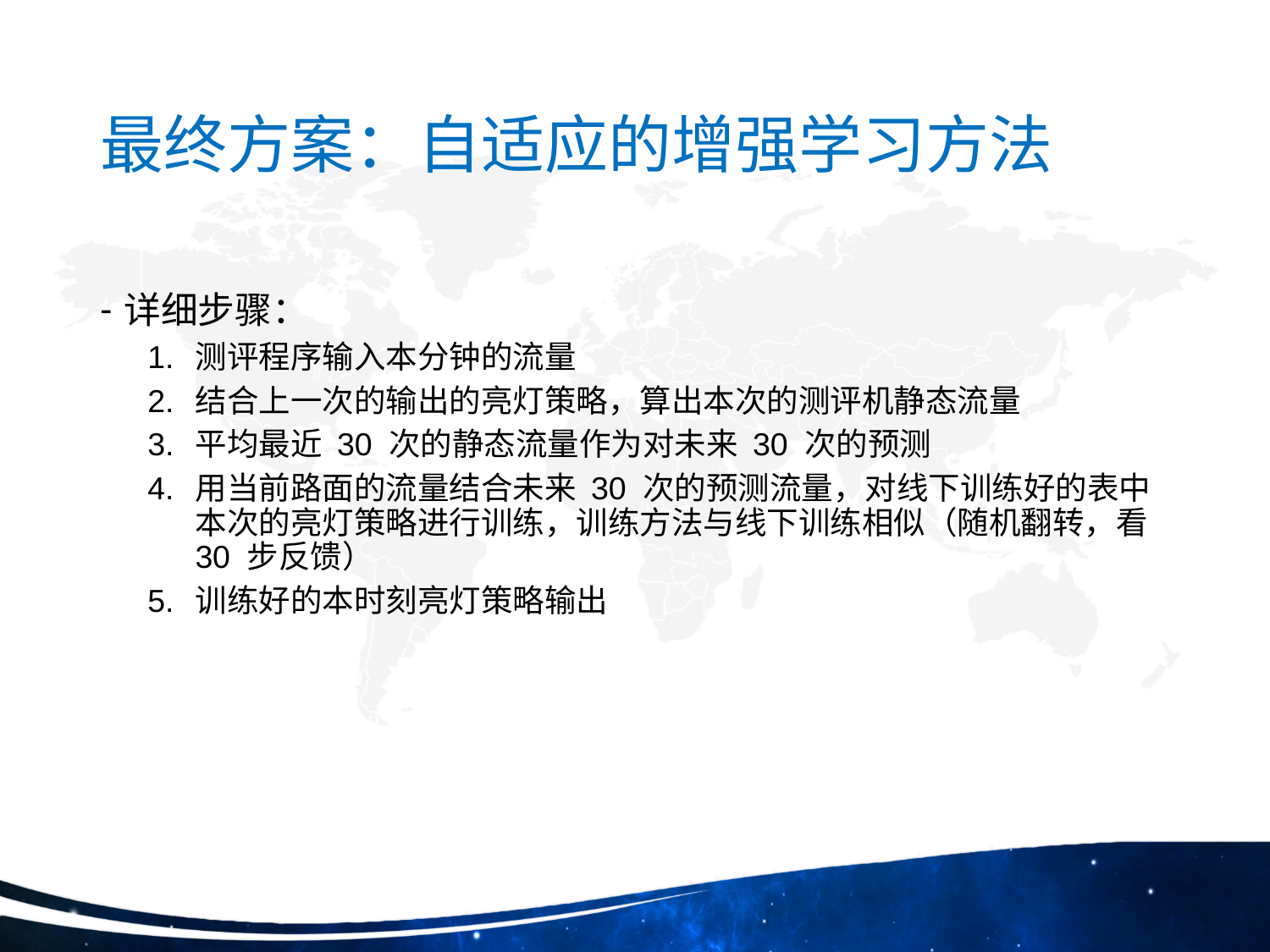

# 最终方案：自适应的增强学习方法
详细步骤：
测评程序输入本分钟的流量
结合上一次的输出的亮灯策略，算出本次的测评机静态流量
平均最近 30 次的静态流量作为对未来 30 次的预测
用当前路面的流量结合未来 30 次的预测流量，对线下训练好的表中本次的亮灯策略进行训练，训练方法与线下训练相似（随机翻转，看 30 步反馈）
训练好的本时刻亮灯策略输出